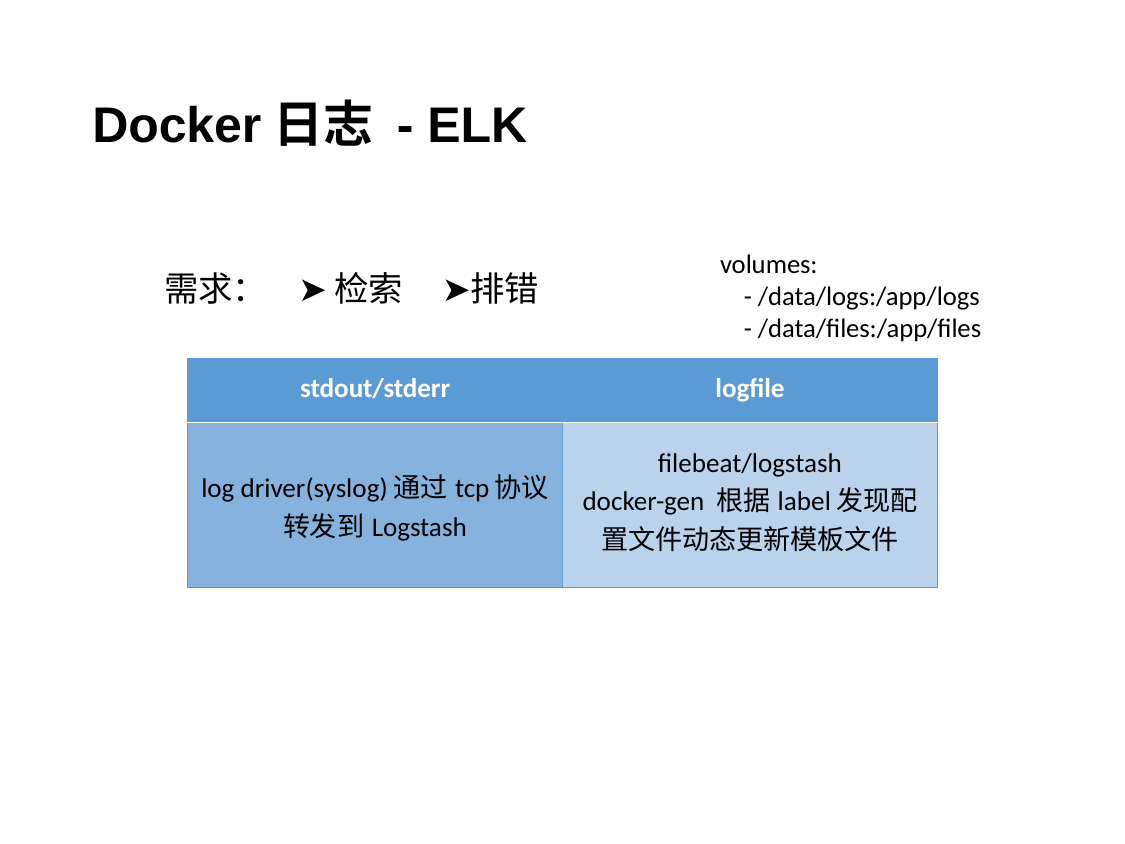

# Docker日志 - ELK
volumes:
    - /data/logs:/app/logs
    - /data/files:/app/files
需求：    ➤ 检索     ➤排错
| stdout/stderr | logfile |
| --- | --- |
| log driver(syslog)通过tcp协议转发到Logstash | filebeat/logstash docker-gen 根据label发现配置文件动态更新模板文件 |